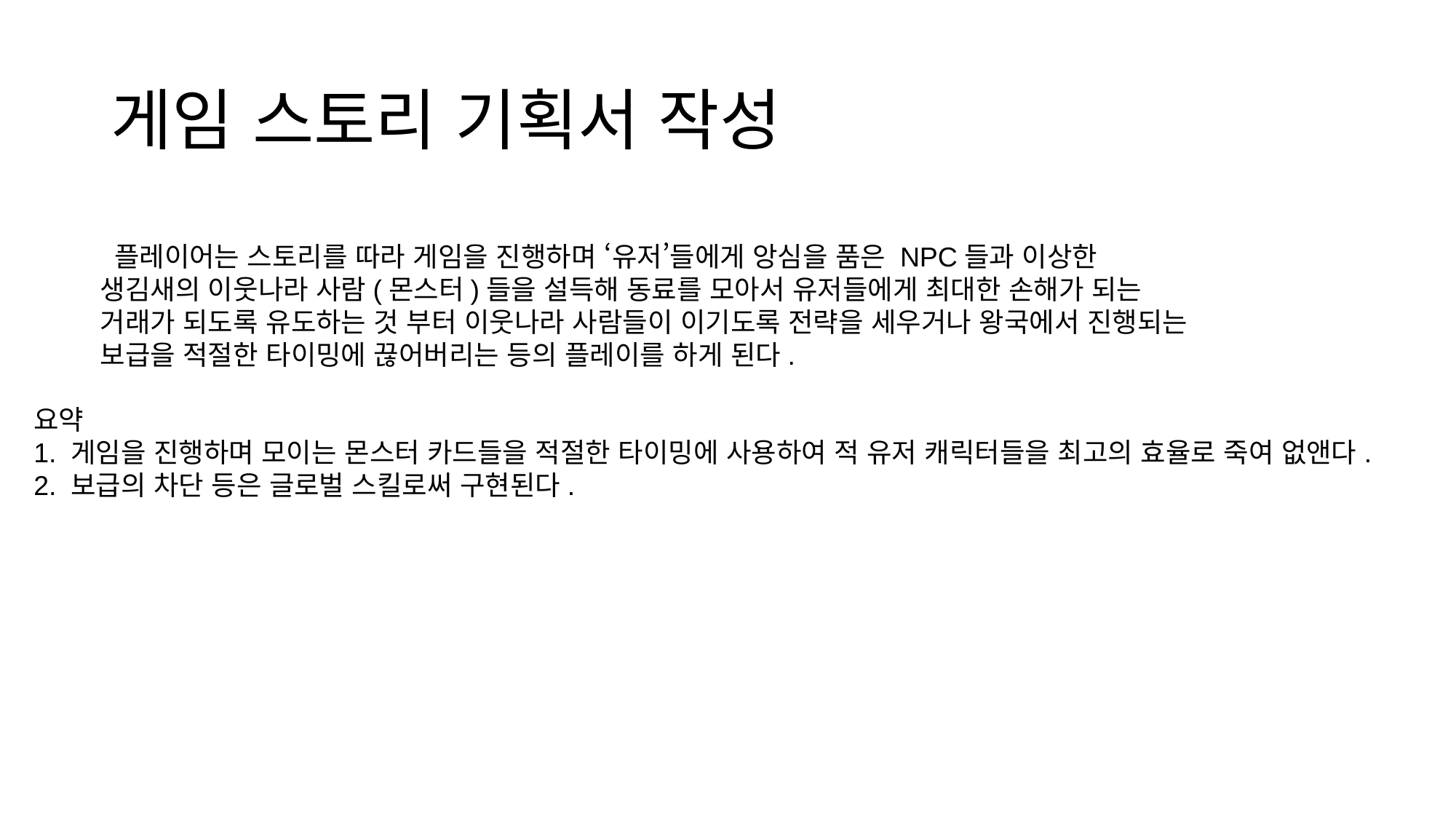

# 게임 스토리 기획서 작성
 플레이어는 스토리를 따라 게임을 진행하며 ‘유저’들에게 앙심을 품은 NPC들과 이상한 생김새의 이웃나라 사람(몬스터)들을 설득해 동료를 모아서 유저들에게 최대한 손해가 되는 거래가 되도록 유도하는 것 부터 이웃나라 사람들이 이기도록 전략을 세우거나 왕국에서 진행되는 보급을 적절한 타이밍에 끊어버리는 등의 플레이를 하게 된다.
요약
1. 게임을 진행하며 모이는 몬스터 카드들을 적절한 타이밍에 사용하여 적 유저 캐릭터들을 최고의 효율로 죽여 없앤다.
2. 보급의 차단 등은 글로벌 스킬로써 구현된다.